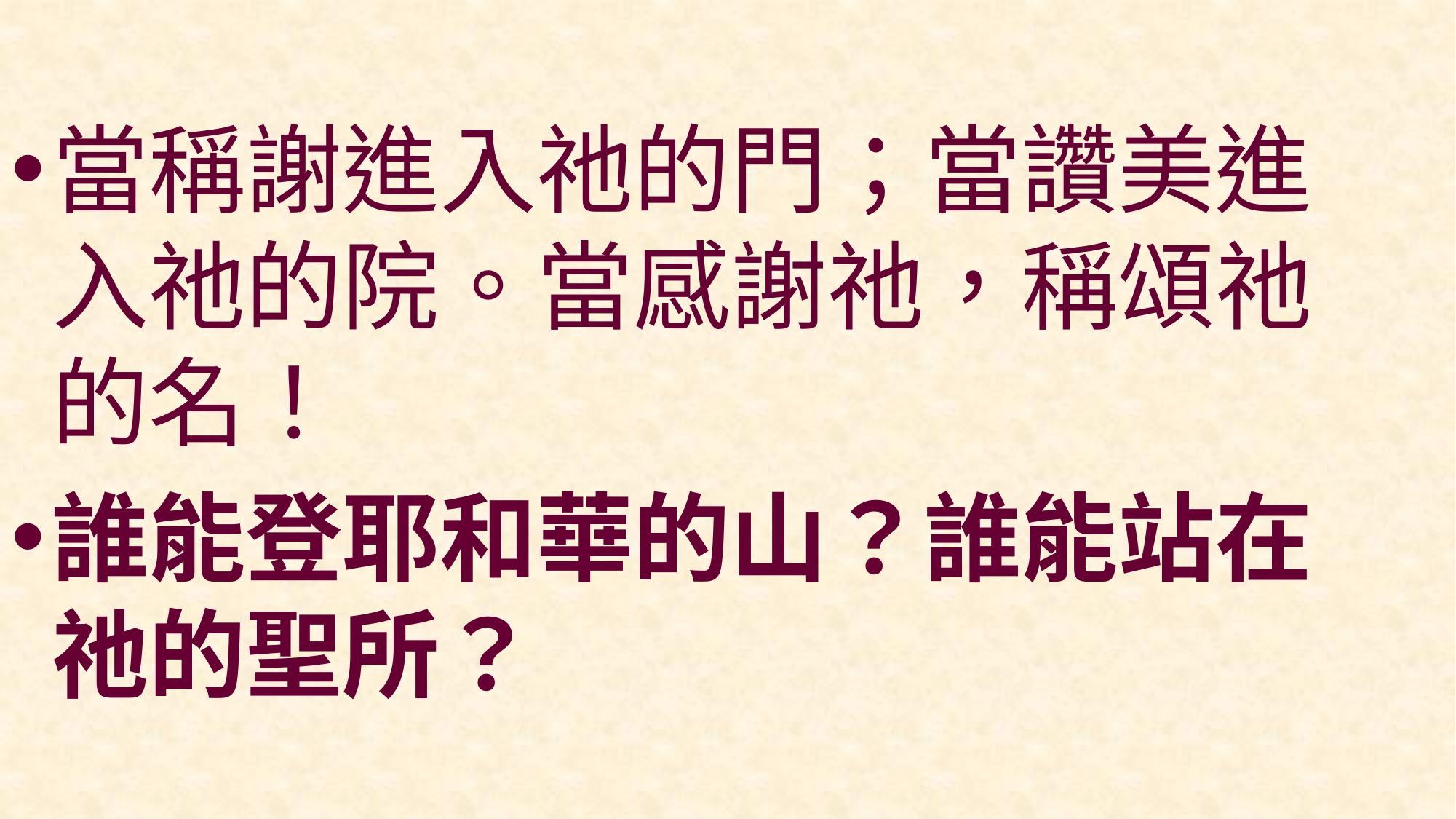

當稱謝進入祂的門；當讚美進入祂的院。當感謝祂，稱頌祂的名！
誰能登耶和華的山？誰能站在祂的聖所？